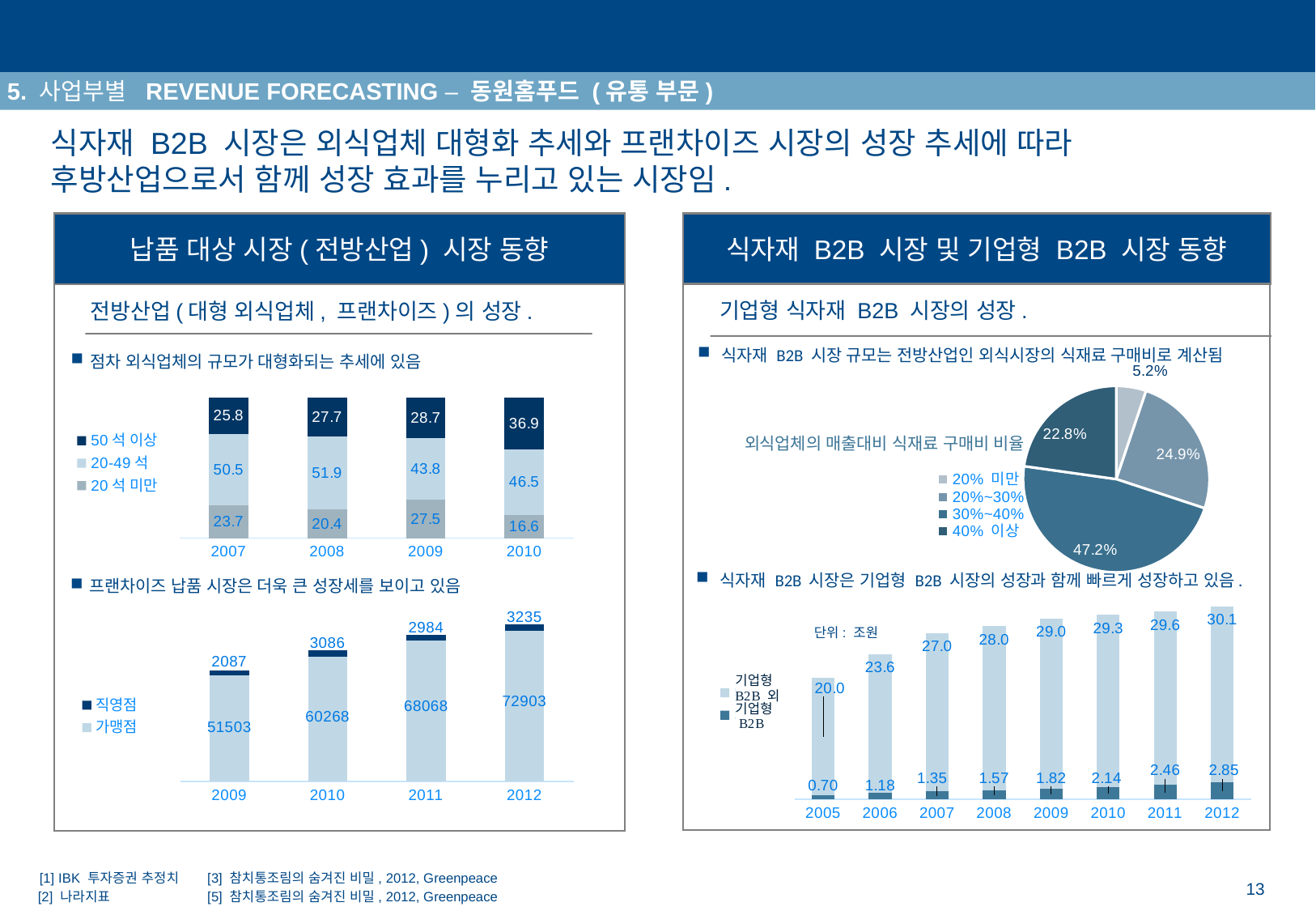

연도별 매출 추정
설명
5. 사업부별  REVENUE FORECASTING – 동원홈푸드 (유통 부문)

식자재 B2B 시장은 외식업체 대형화 추세와 프랜차이즈 시장의 성장 추세에 따라 후방산업으로서 함께 성장 효과를 누리고 있는 시장임.
납품 대상 시장(전방산업) 시장 동향

전방산업(대형 외식업체, 프랜차이즈)의 성장.

프랜차이즈 납품 시장은 더욱 큰 성장세를 보이고 있음
식자재 B2B 시장 및 기업형 B2B 시장 동향

기업형 식자재 B2B 시장의 성장.

식자재 B2B 시장 규모는 전방산업인 외식시장의 식재료 구매비로 계산됨

### Chart

| Category | 20석 미만 | 20-49석 | 50석 이상 |
|---|---|---|---|
| 2007 | 23.7 | 50.5 | 25.8 |
| 2008 | 20.4 | 51.9 | 27.7 |
| 2009 | 27.5 | 43.8 | 28.7 |
| 2010 | 16.6 | 46.5 | 36.9 |
점차 외식업체의 규모가 대형화되는 추세에 있음

### Chart

| Category |  |
|---|---|
| 20% 미만 | 0.052 |
| 20%~30% | 0.24900000000000005 |
| 30%~40% | 0.4720000000000001 |
| 40% 이상 | 0.228 |
외식업체의 매출대비 식재료 구매비 비율
식자재 B2B 시장은 기업형 B2B 시장의 성장과 함께 빠르게 성장하고 있음.

### Chart

| Category |  |  |
|---|---|---|
| 2005 | 0.7000000000000002 | 20.0 |
| 2006 | 1.1800000000000004 | 23.6 |
| 2007 | 1.3511 | 27.02199999999999 |
| 2008 | 1.567276 | 28.02199999999999 |
| 2009 | 1.8180401600000002 | 29.03 |
| 2010 | 2.1380152281599996 | 29.330000000000005 |
| 2011 | 2.458717512384 | 29.56 |
| 2012 | 2.852112314365438 | 30.1 |

### Chart

| Category | 가맹점 | 직영점 |
|---|---|---|
| 2009 | 51503.0 | 2087.0 |
| 2010 | 60268.0 | 3086.0 |
| 2011 | 68068.0 | 2984.0 |
| 2012 | 72903.0 | 3235.0 |
단위: 조원
[1] IBK 투자증권 추정치
[3] 참치통조림의 숨겨진 비밀, 2012, Greenpeace
[2] 나라지표
[5] 참치통조림의 숨겨진 비밀, 2012, Greenpeace